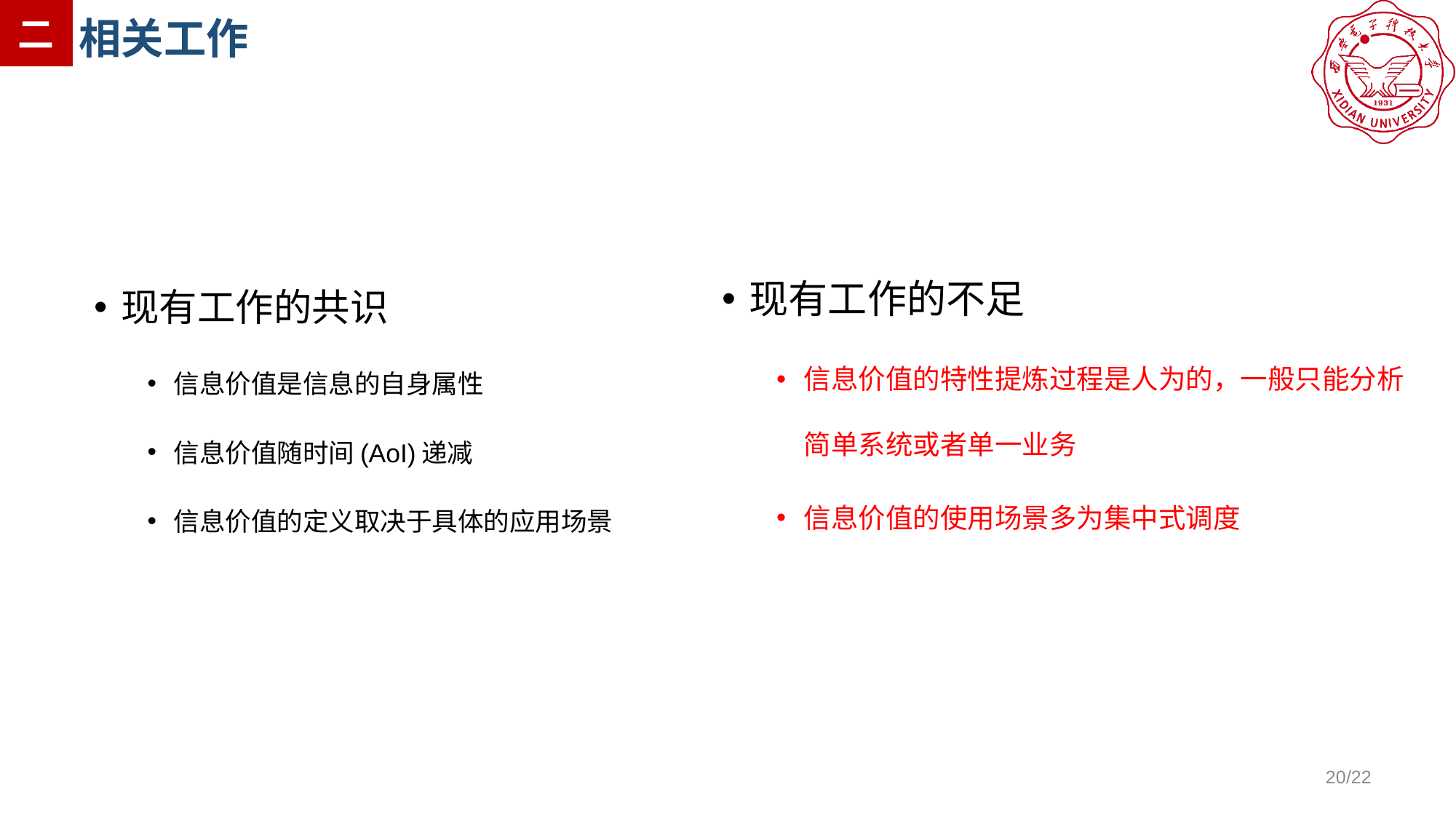

二
相关工作
现有工作的不足
信息价值的特性提炼过程是人为的，一般只能分析简单系统或者单一业务
信息价值的使用场景多为集中式调度
现有工作的共识
信息价值是信息的自身属性
信息价值随时间(AoI)递减
信息价值的定义取决于具体的应用场景
20/22